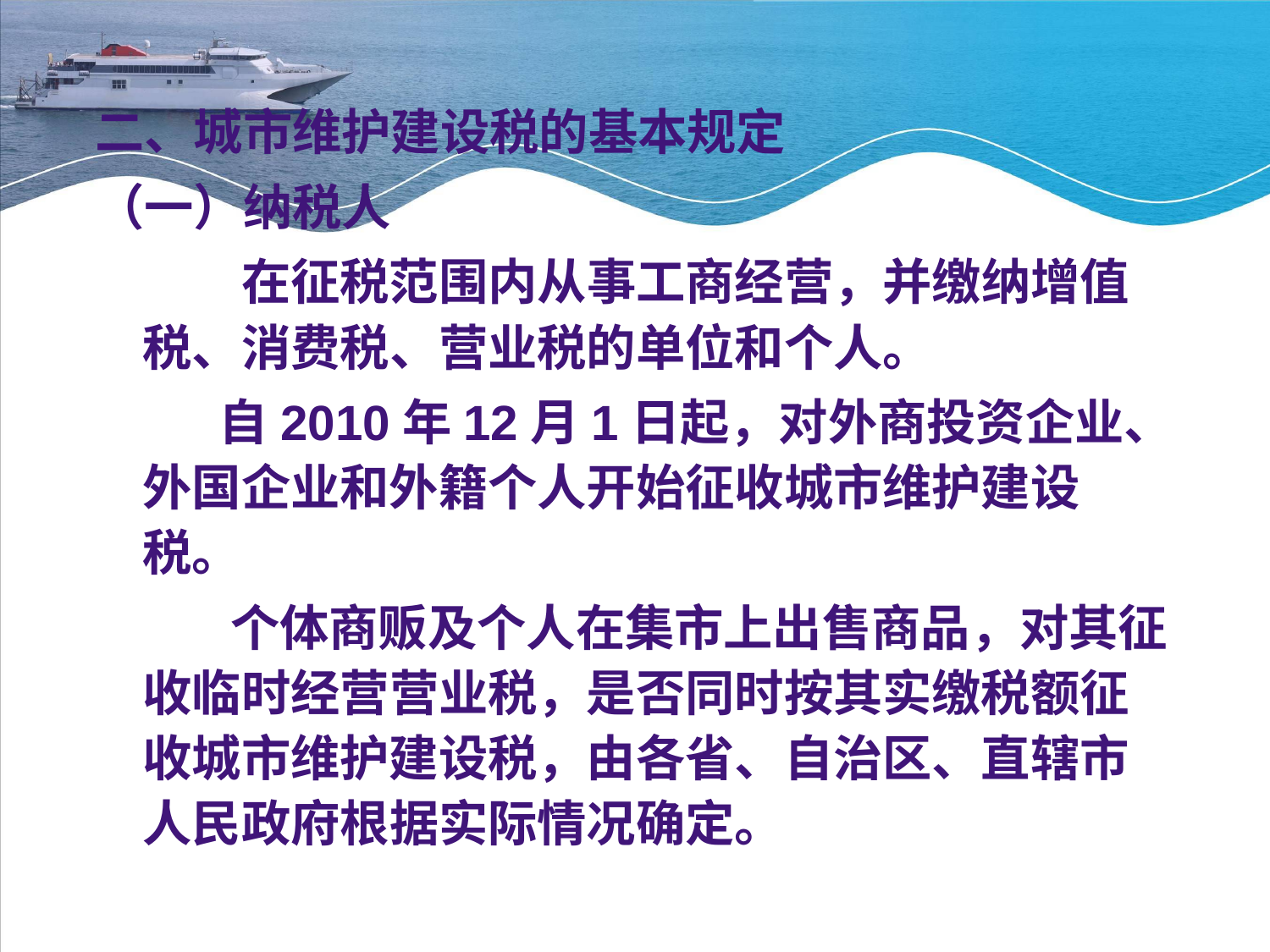

二、城市维护建设税的基本规定
（一）纳税人
            在征税范围内从事工商经营，并缴纳增值税、消费税、营业税的单位和个人。
          自2010年12月1日起，对外商投资企业、外国企业和外籍个人开始征收城市维护建设税。
           个体商贩及个人在集市上出售商品，对其征收临时经营营业税，是否同时按其实缴税额征收城市维护建设税，由各省、自治区、直辖市人民政府根据实际情况确定。